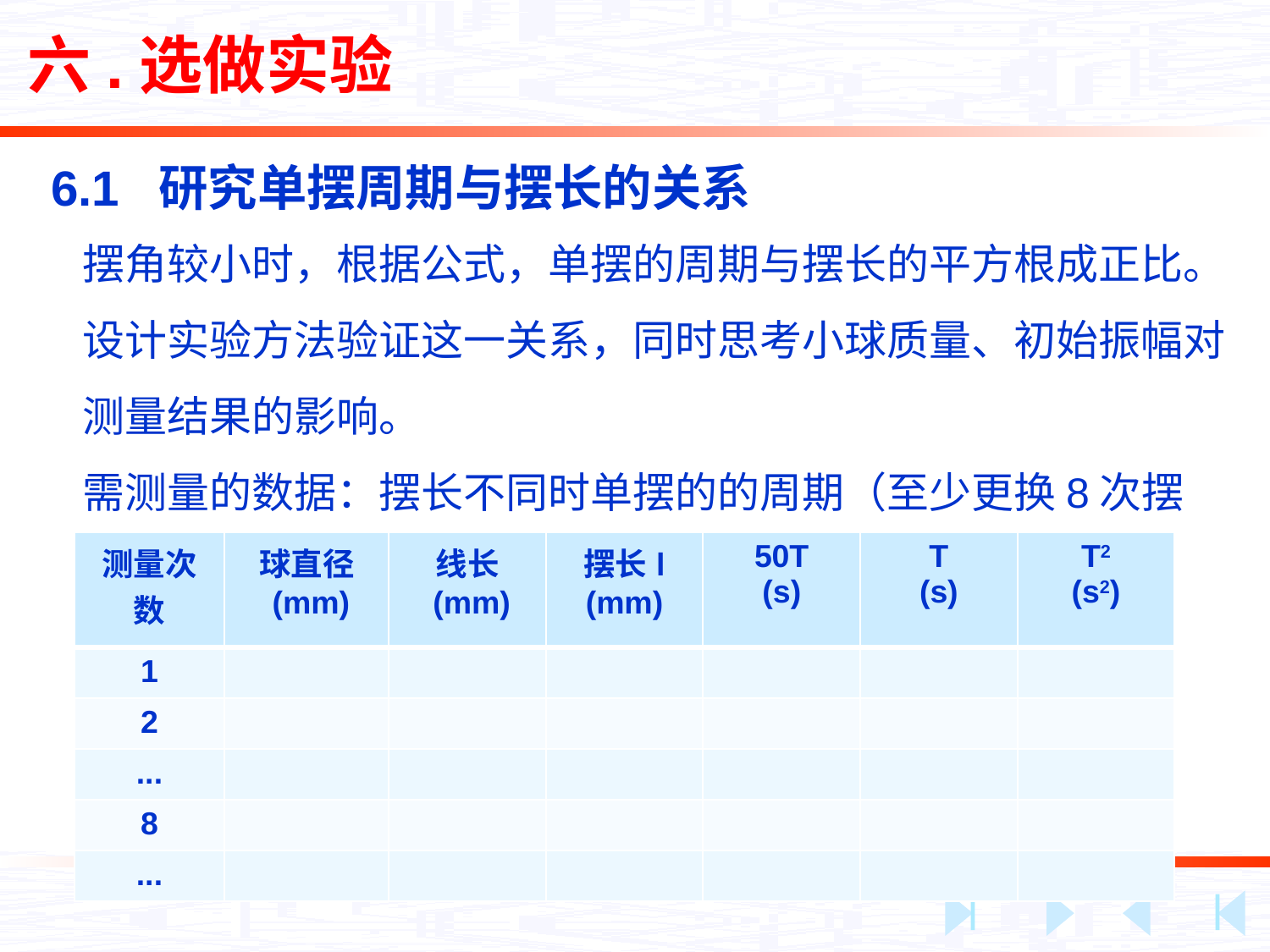

六.选做实验
6.1  研究单摆周期与摆长的关系
摆角较小时，根据公式，单摆的周期与摆长的平方根成正比。设计实验方法验证这一关系，同时思考小球质量、初始振幅对测量结果的影响。
需测量的数据：摆长不同时单摆的的周期（至少更换8次摆长）
| 测量次数 | 球直径 (mm) | 线长 (mm) | 摆长l (mm) | 50T (s) | T (s) | T2 (s2) |
| --- | --- | --- | --- | --- | --- | --- |
| 1 |  |  |  |  |  |  |
| 2 |  |  |  |  |  |  |
| ... |  |  |  |  |  |  |
| 8 |  |  |  |  |  |  |
| ... |  |  |  |  |  |  |